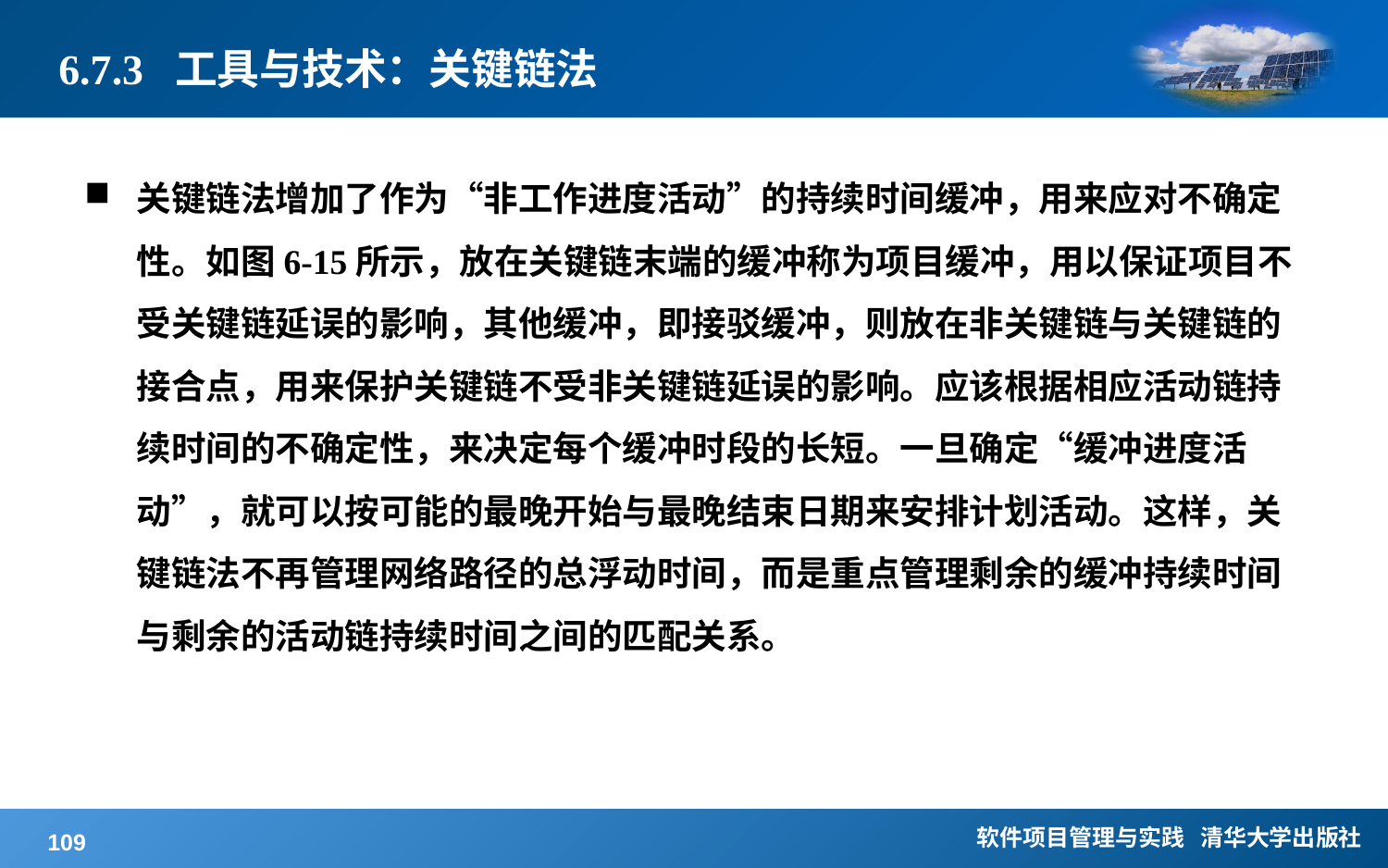

# 6.7.3  工具与技术：关键链法
关键链法增加了作为“非工作进度活动”的持续时间缓冲，用来应对不确定性。如图6-15所示，放在关键链末端的缓冲称为项目缓冲，用以保证项目不受关键链延误的影响，其他缓冲，即接驳缓冲，则放在非关键链与关键链的接合点，用来保护关键链不受非关键链延误的影响。应该根据相应活动链持续时间的不确定性，来决定每个缓冲时段的长短。一旦确定“缓冲进度活动”，就可以按可能的最晚开始与最晚结束日期来安排计划活动。这样，关键链法不再管理网络路径的总浮动时间，而是重点管理剩余的缓冲持续时间与剩余的活动链持续时间之间的匹配关系。